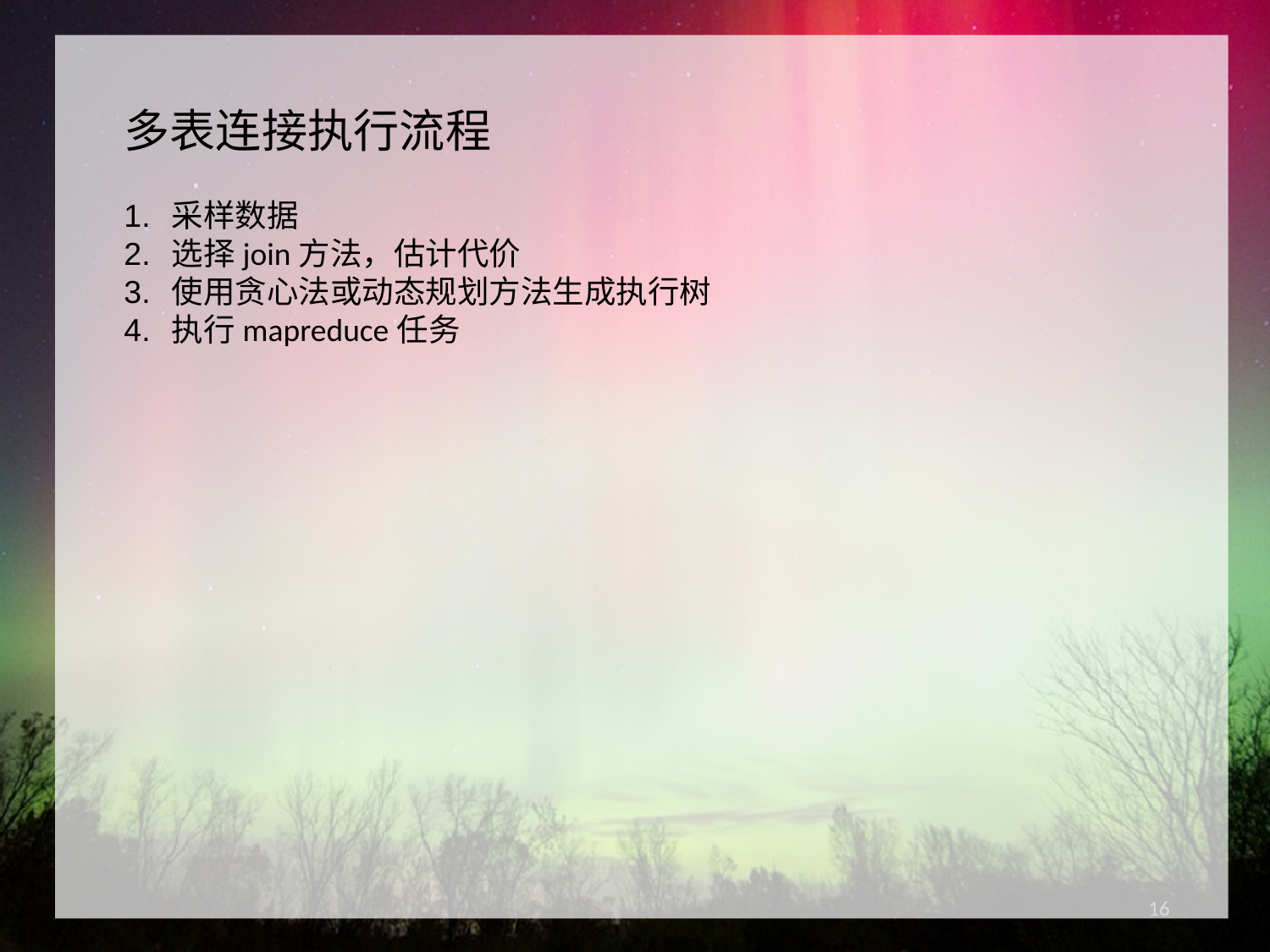

多表连接执行流程

采样数据
选择join方法，估计代价
使用贪心法或动态规划方法生成执行树
执行mapreduce任务
16